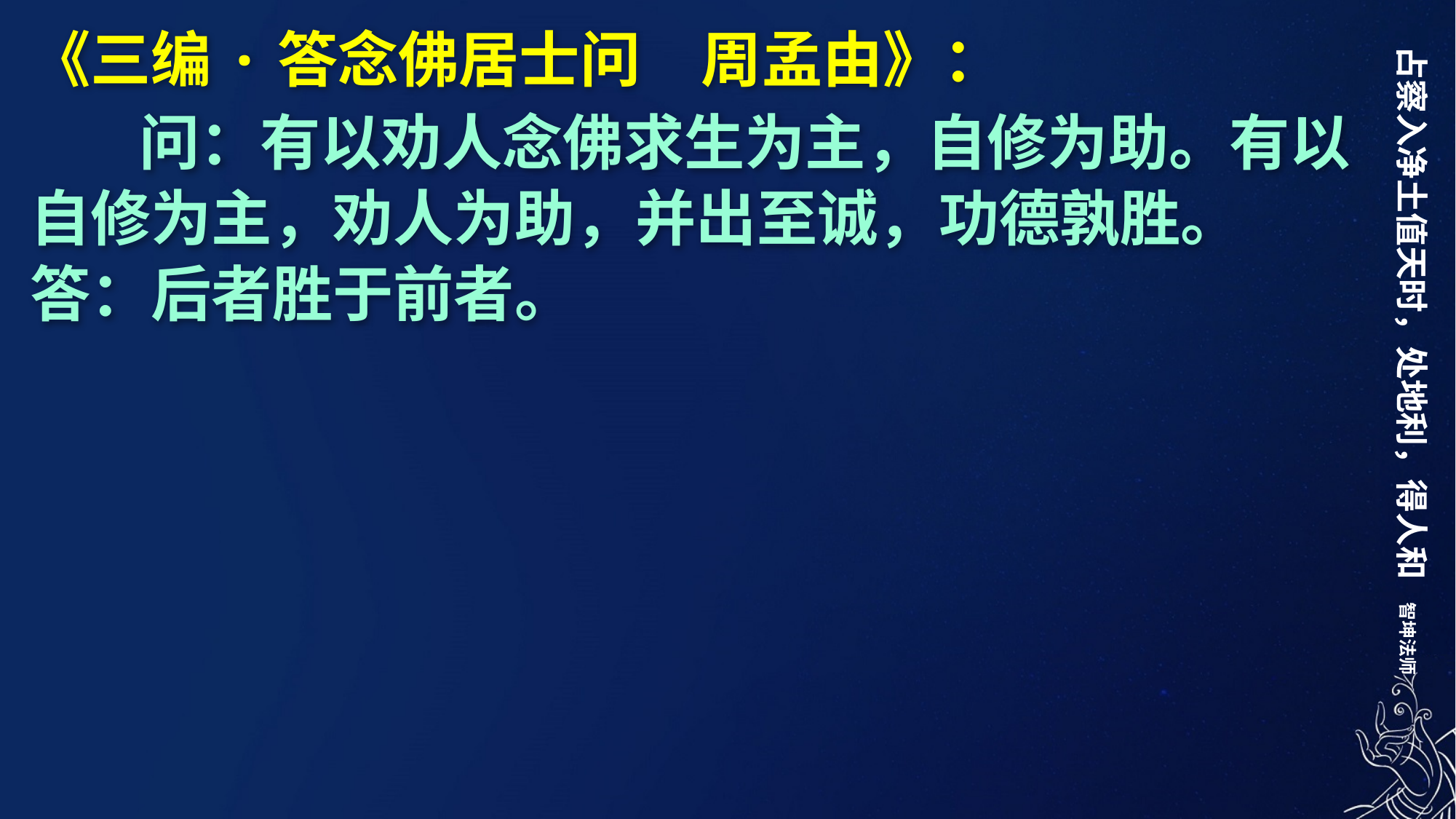

《三编·答念佛居士问　周孟由》：
	问：有以劝人念佛求生为主，自修为助。有以自修为主，劝人为助，并出至诚，功德孰胜。 　	答：后者胜于前者。